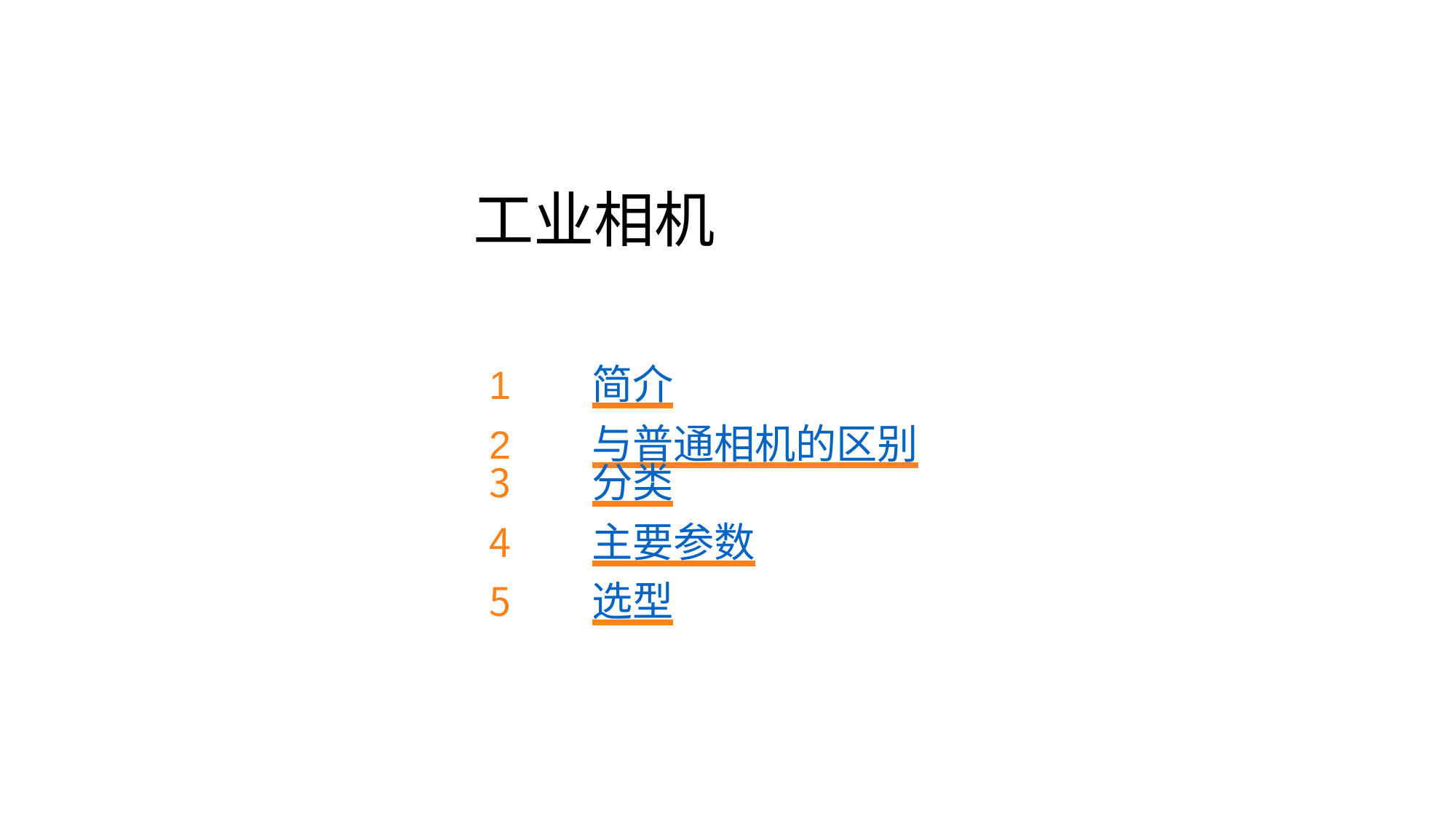

#
工业相机
简介
与普通相机的区别
分类
主要参数
选型